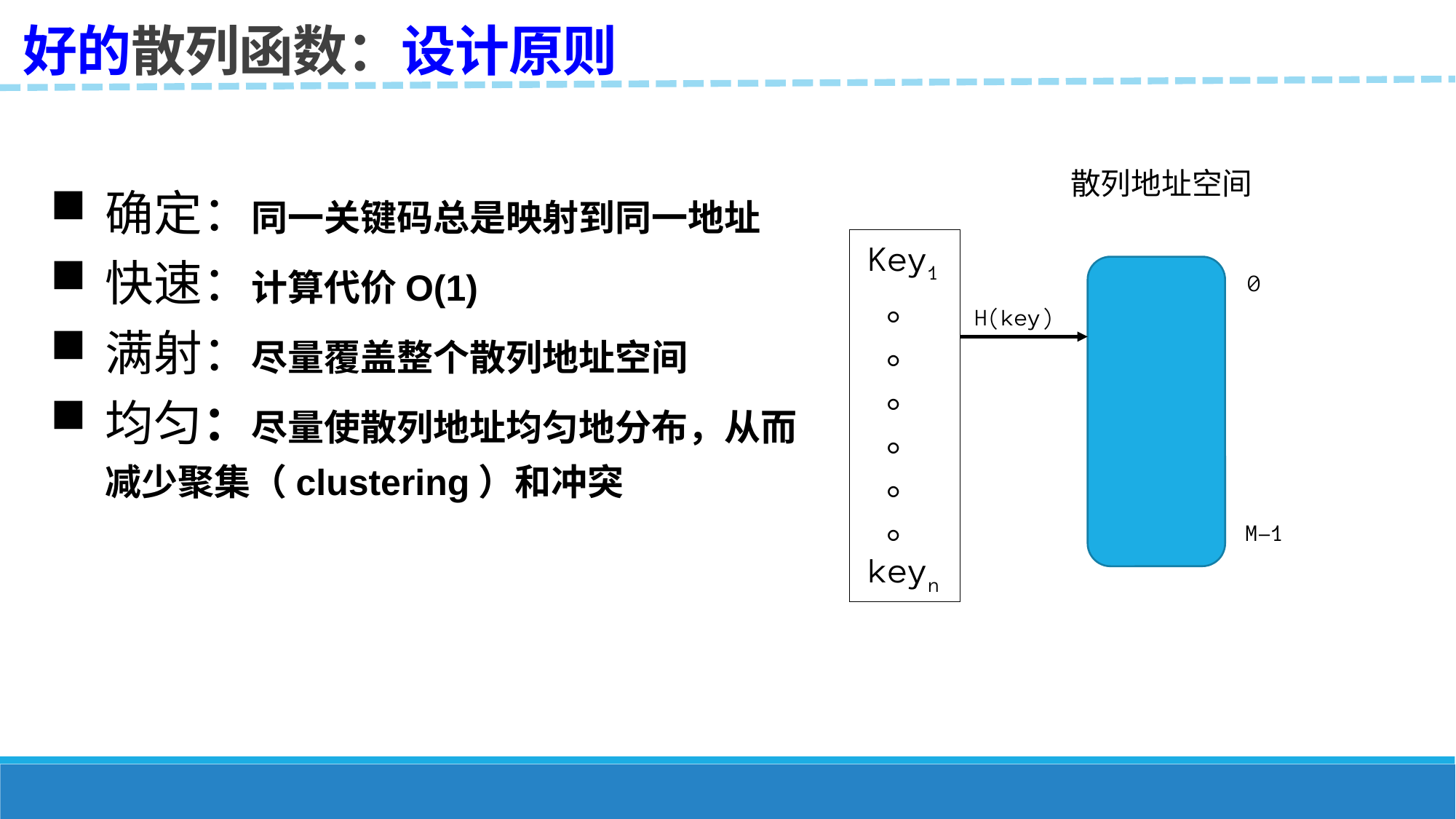

好的散列函数：设计原则
散列地址空间
确定：同一关键码总是映射到同一地址
快速：计算代价O(1)
满射：尽量覆盖整个散列地址空间
均匀：尽量使散列地址均匀地分布，从而减少聚集（clustering）和冲突
Key1
。
。
。
。
。
。
keyn

0
H(key)
M-1